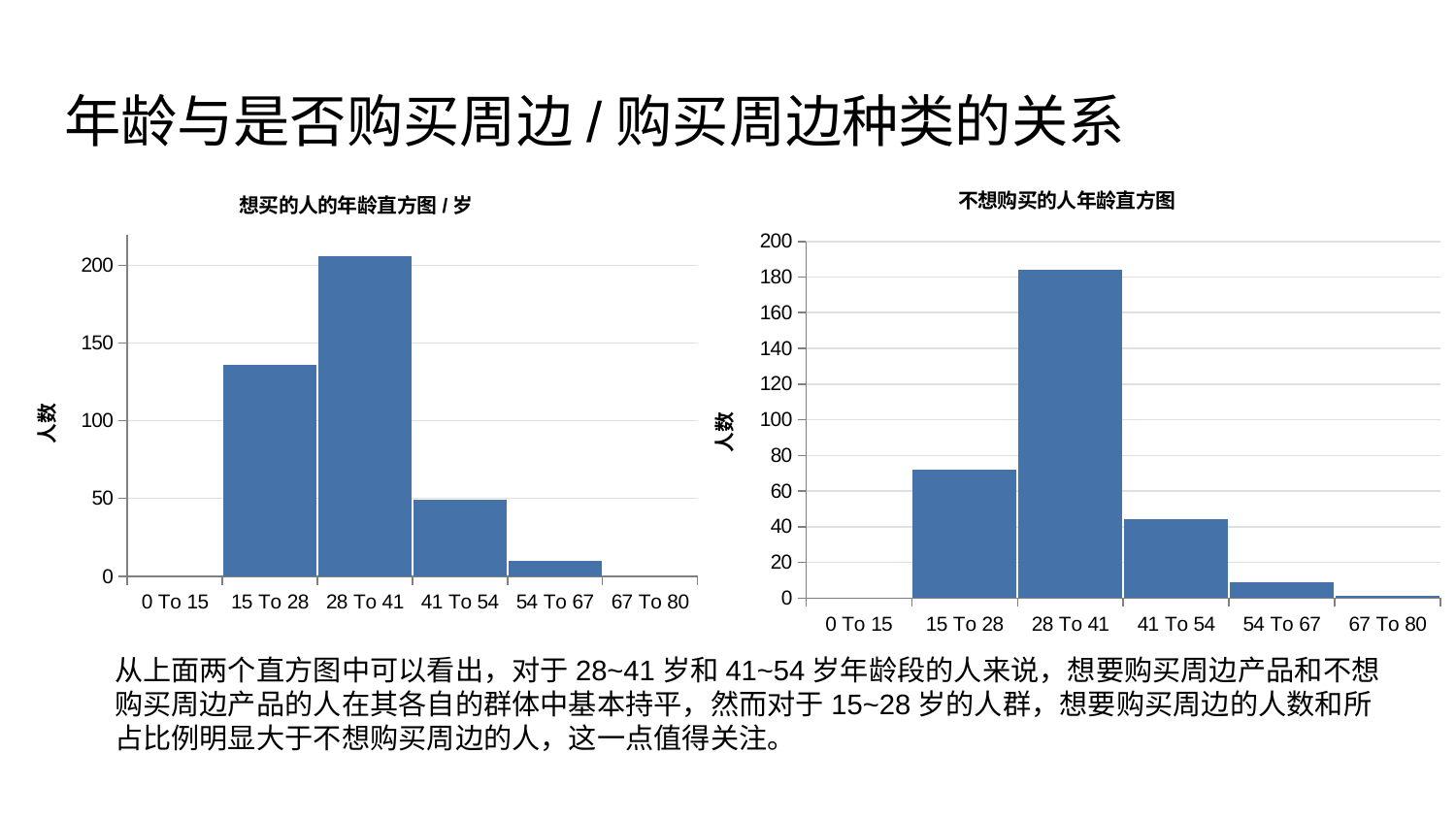

# 年龄与是否购买周边/购买周边种类的关系

### Chart: 不想购买的人年龄直方图

| Category |  |
|---|---|
| 0 To 15 | 0.0 |
| 15 To 28 | 72.0 |
| 28 To 41 | 184.0 |
| 41 To 54 | 44.0 |
| 54 To 67 | 9.0 |
| 67 To 80 | 1.0 |

### Chart: 想买的人的年龄直方图/岁

| Category |  |
|---|---|
| 0 To 15 | 0.0 |
| 15 To 28 | 136.0 |
| 28 To 41 | 206.0 |
| 41 To 54 | 49.0 |
| 54 To 67 | 10.0 |
| 67 To 80 | 0.0 |
从上面两个直方图中可以看出，对于28~41岁和41~54岁年龄段的人来说，想要购买周边产品和不想
购买周边产品的人在其各自的群体中基本持平，然而对于15~28岁的人群，想要购买周边的人数和所
占比例明显大于不想购买周边的人，这一点值得关注。